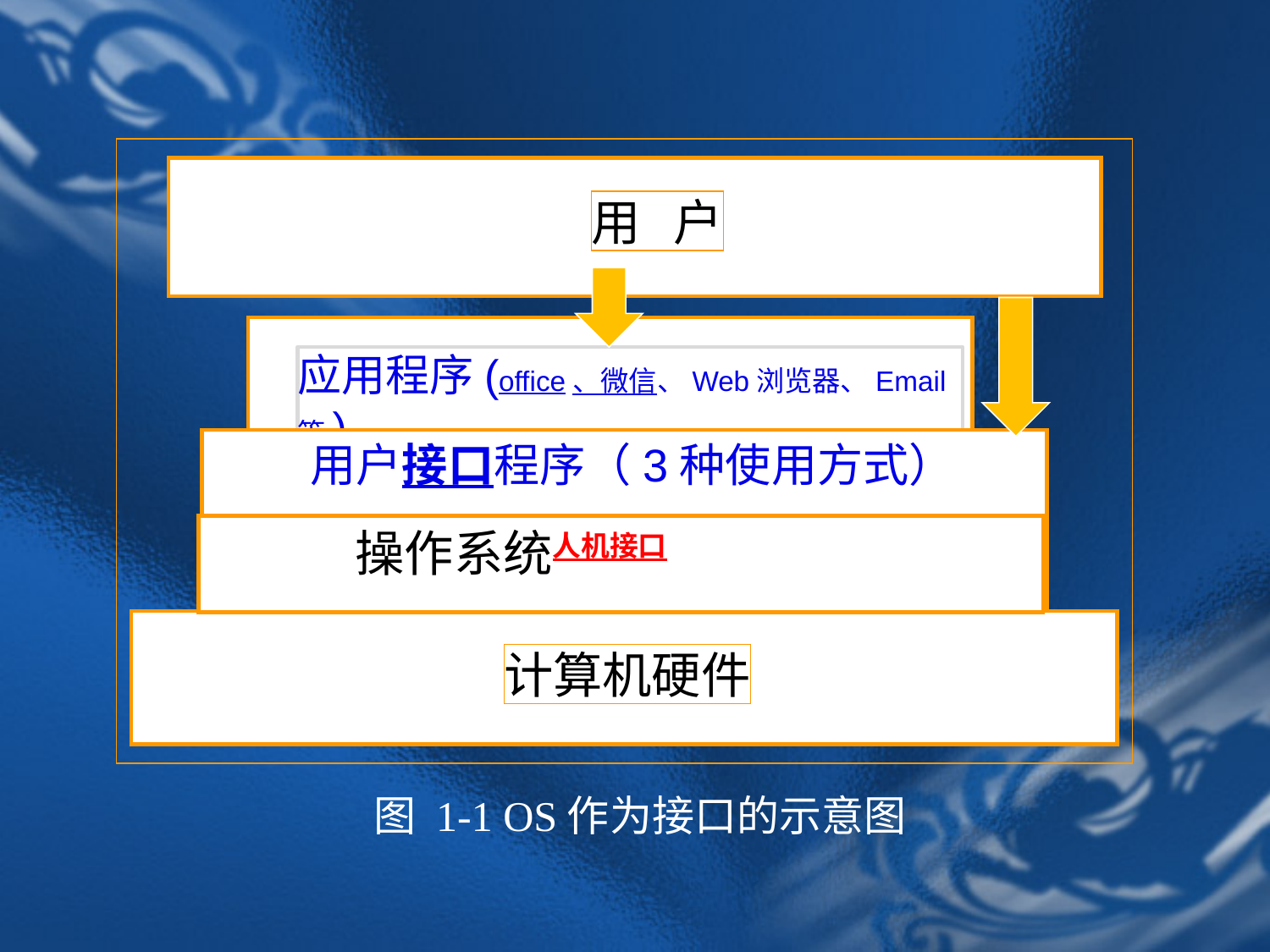

用   户

应用程序(office、微信、Web浏览器、Email等)
         用户接口程序（3种使用方式）

计算机硬件

                   操作系统人机接口
图 1-1 OS作为接口的示意图